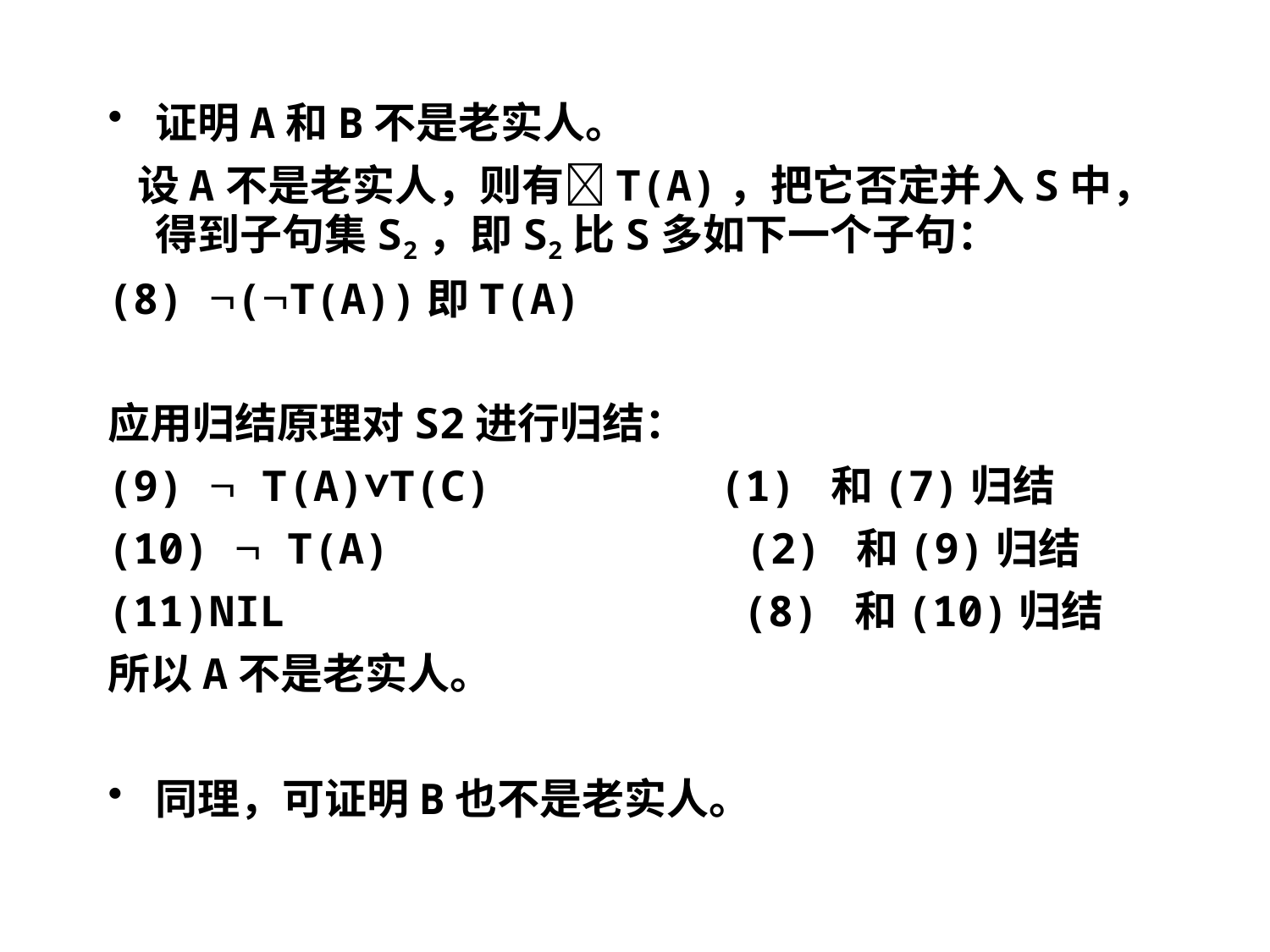

证明A和B不是老实人。
  设A不是老实人，则有¬T(A)，把它否定并入S中，得到子句集S2，即S2比S多如下一个子句：
(8) ¬(¬T(A))即T(A)

应用归结原理对S2进行归结：
(9) ¬ T(A)∨T(C)         (1) 和(7)归结
(10) ¬ T(A)              (2) 和(9)归结
(11)NIL                  (8) 和(10)归结
所以A不是老实人。

同理，可证明B也不是老实人。